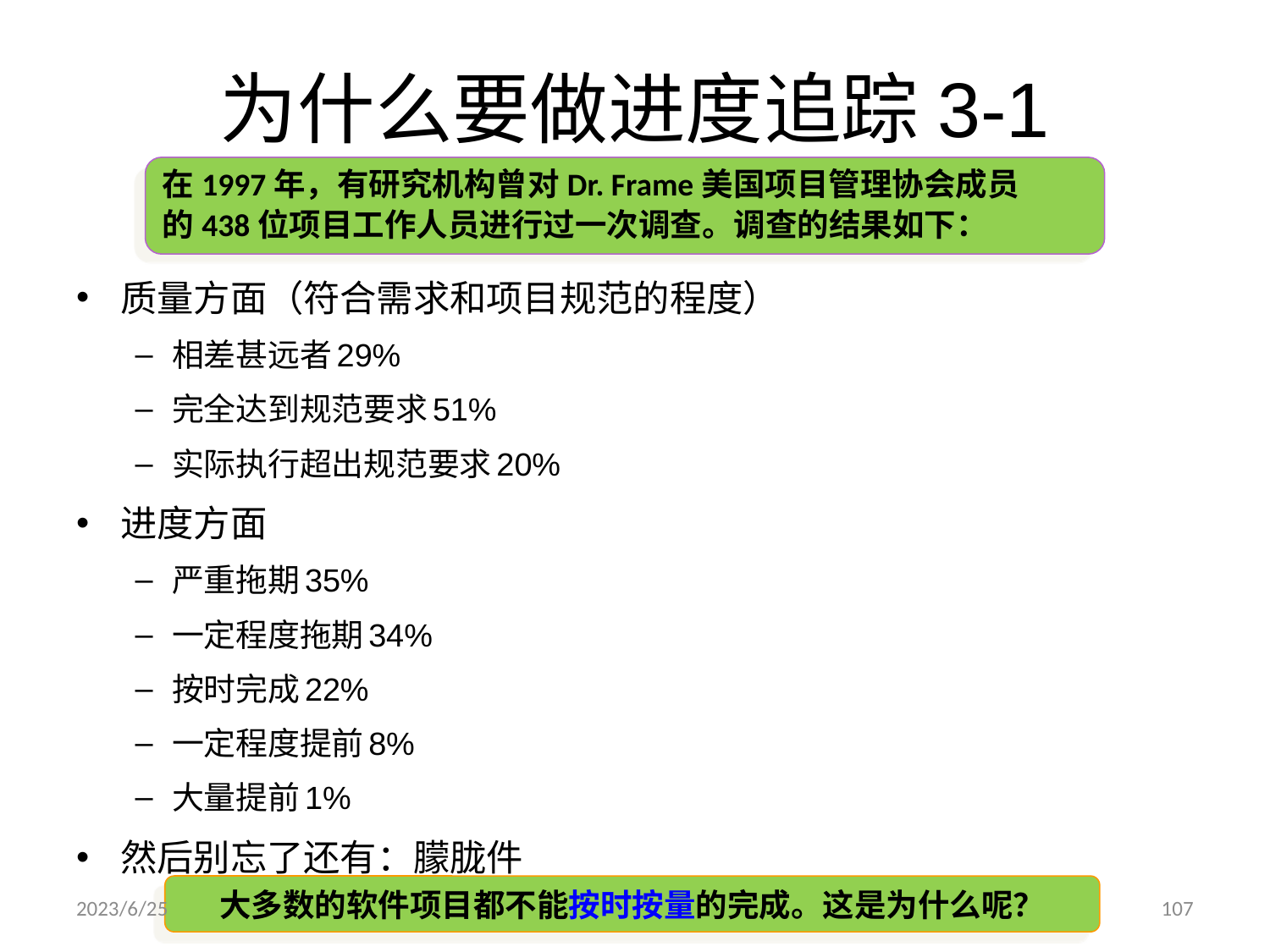

# 为什么要做进度追踪3-1
在1997年，有研究机构曾对Dr. Frame美国项目管理协会成员
的438位项目工作人员进行过一次调查。调查的结果如下：
质量方面（符合需求和项目规范的程度）
相差甚远者29%
完全达到规范要求51%
实际执行超出规范要求20%
进度方面
严重拖期35%
一定程度拖期34%
按时完成22%
一定程度提前8%
大量提前1%
然后别忘了还有：朦胧件
大多数的软件项目都不能按时按量的完成。这是为什么呢？
2023/6/25
软件项目开发流程检视
107